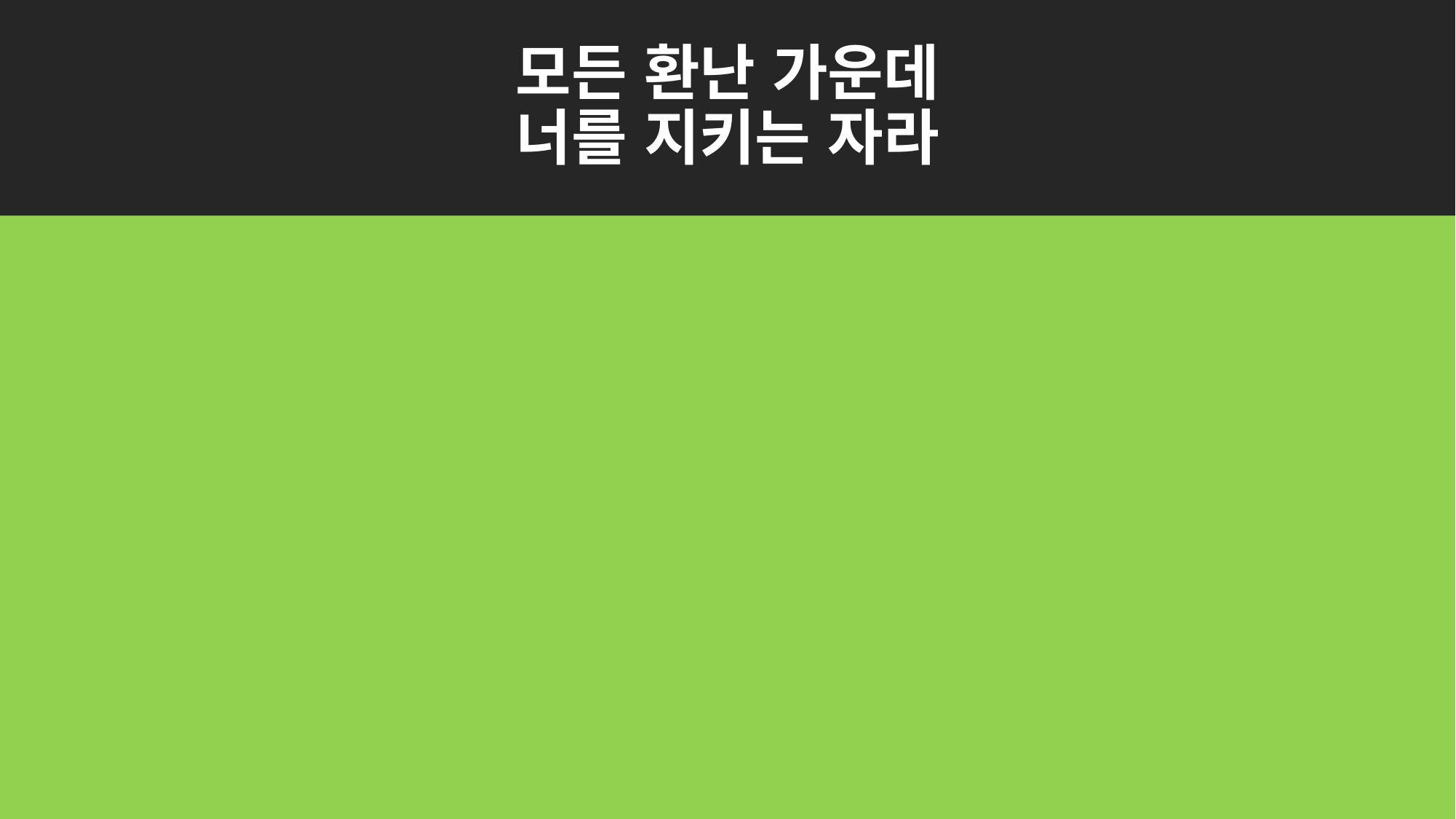

# 모든 환난 가운데 너를 지키는 자라